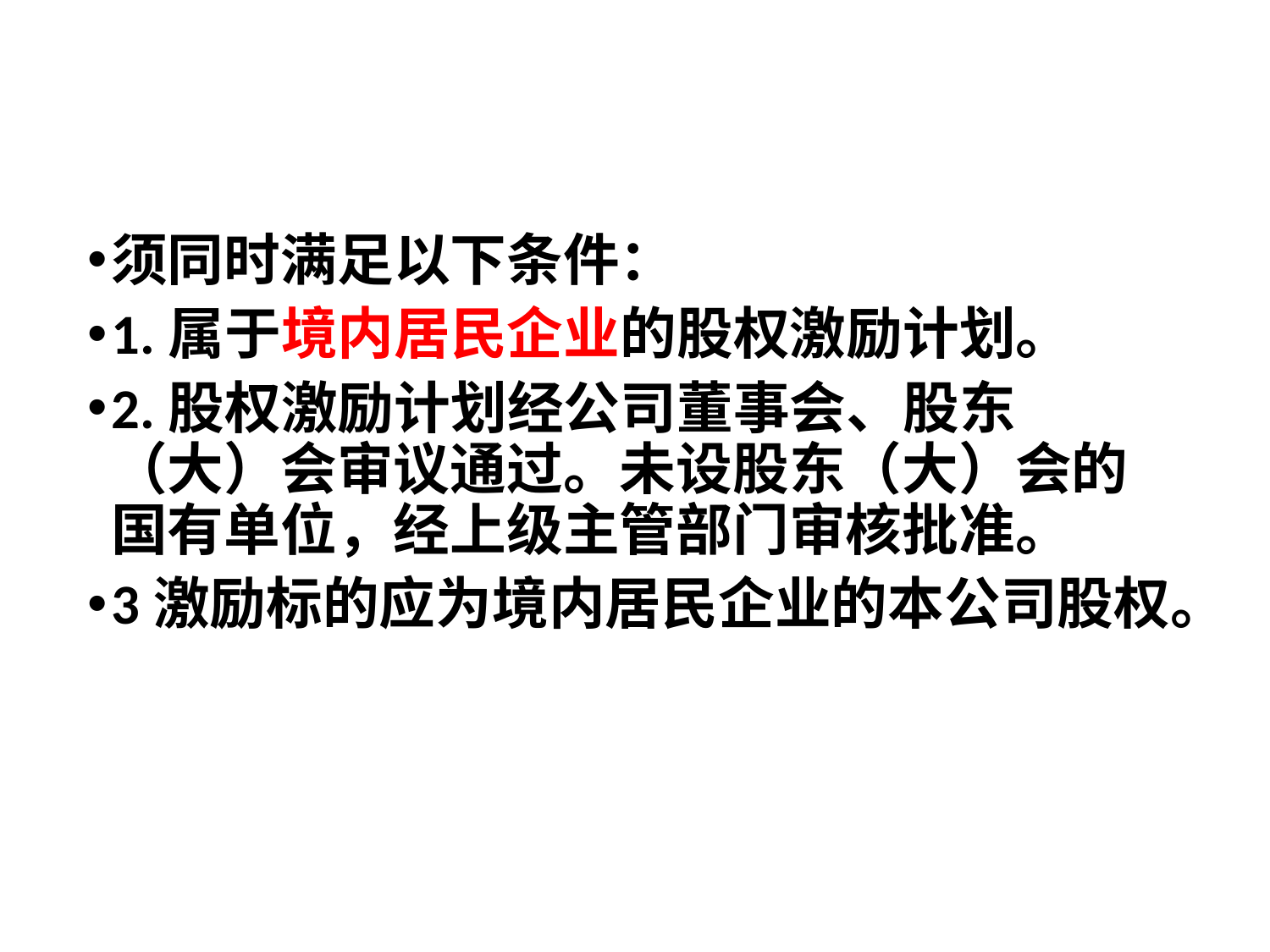

#
须同时满足以下条件：
1.属于境内居民企业的股权激励计划。
2.股权激励计划经公司董事会、股东（大）会审议通过。未设股东（大）会的国有单位，经上级主管部门审核批准。
3激励标的应为境内居民企业的本公司股权。